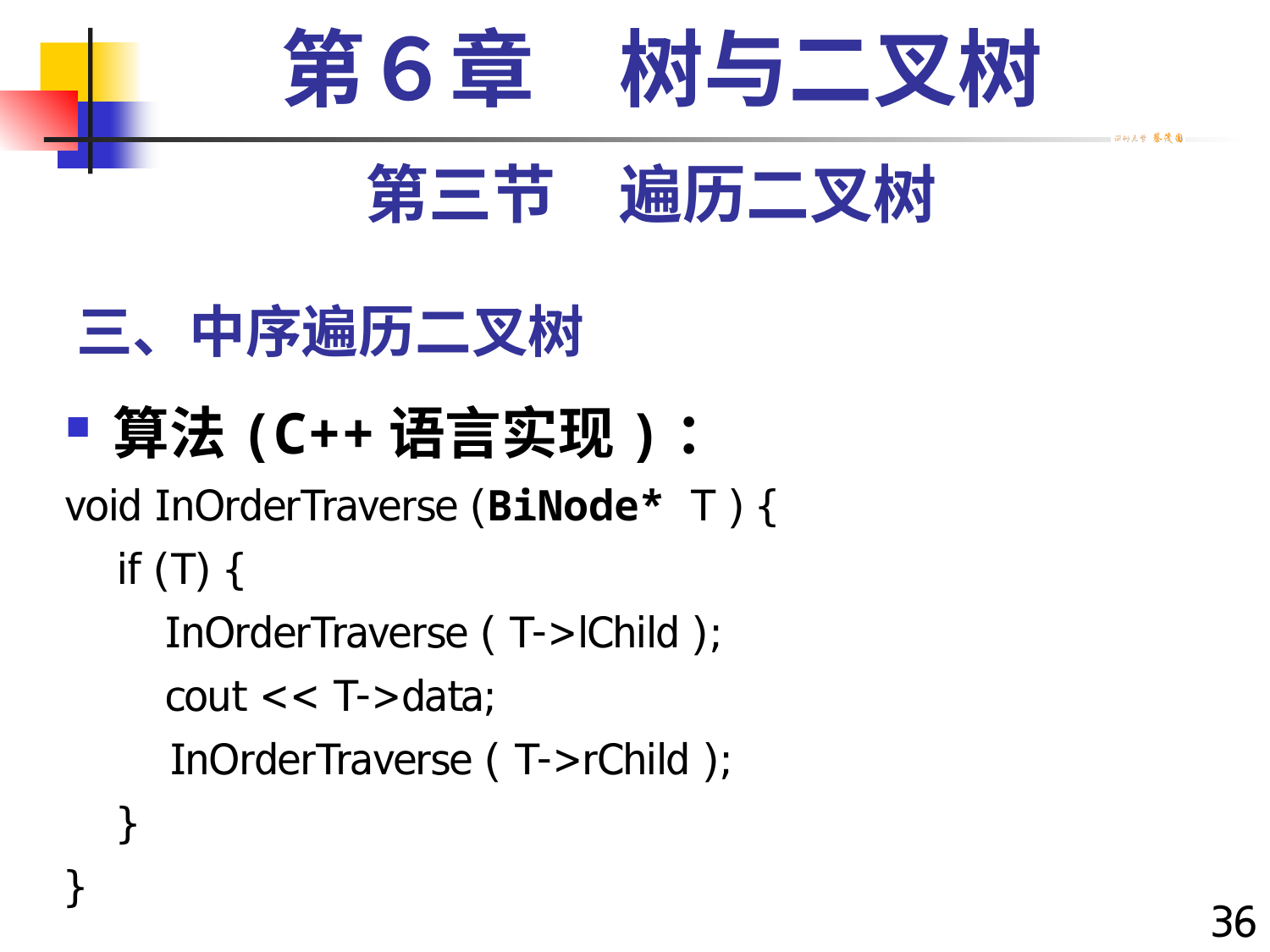

第６章　树与二叉树
第三节　遍历二叉树
# 三、中序遍历二叉树
算法(C++语言实现)：
void InOrderTraverse (BiNode*  T ) {
    if (T) {
	    InOrderTraverse ( T->lChild );
 	    cout << T->data;
        InOrderTraverse ( T->rChild );
    }
}
36